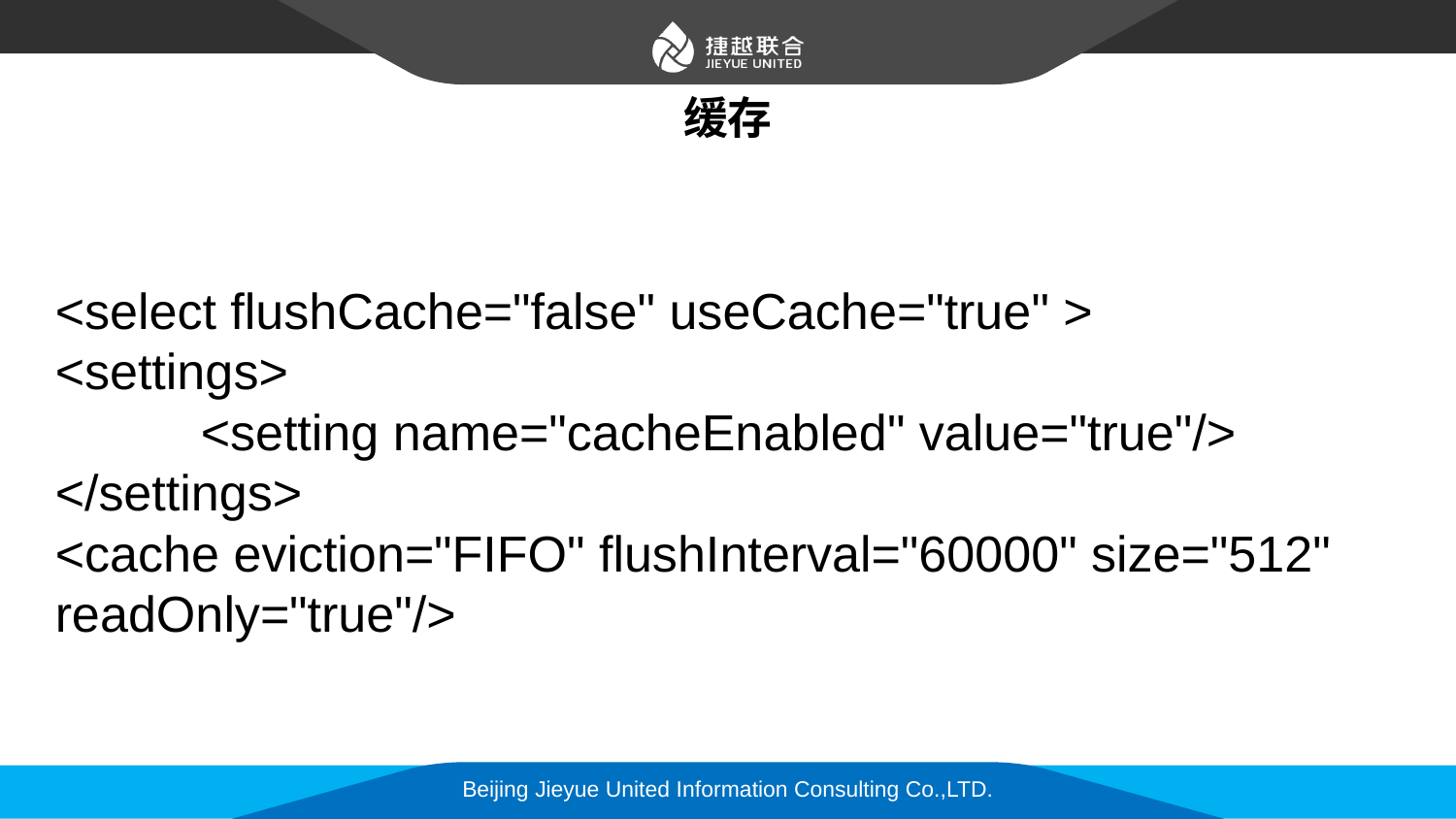

# 缓存
<select flushCache="false" useCache="true" >
<settings>
	<setting name="cacheEnabled" value="true"/> </settings>
<cache eviction="FIFO" flushInterval="60000" size="512" readOnly="true"/>